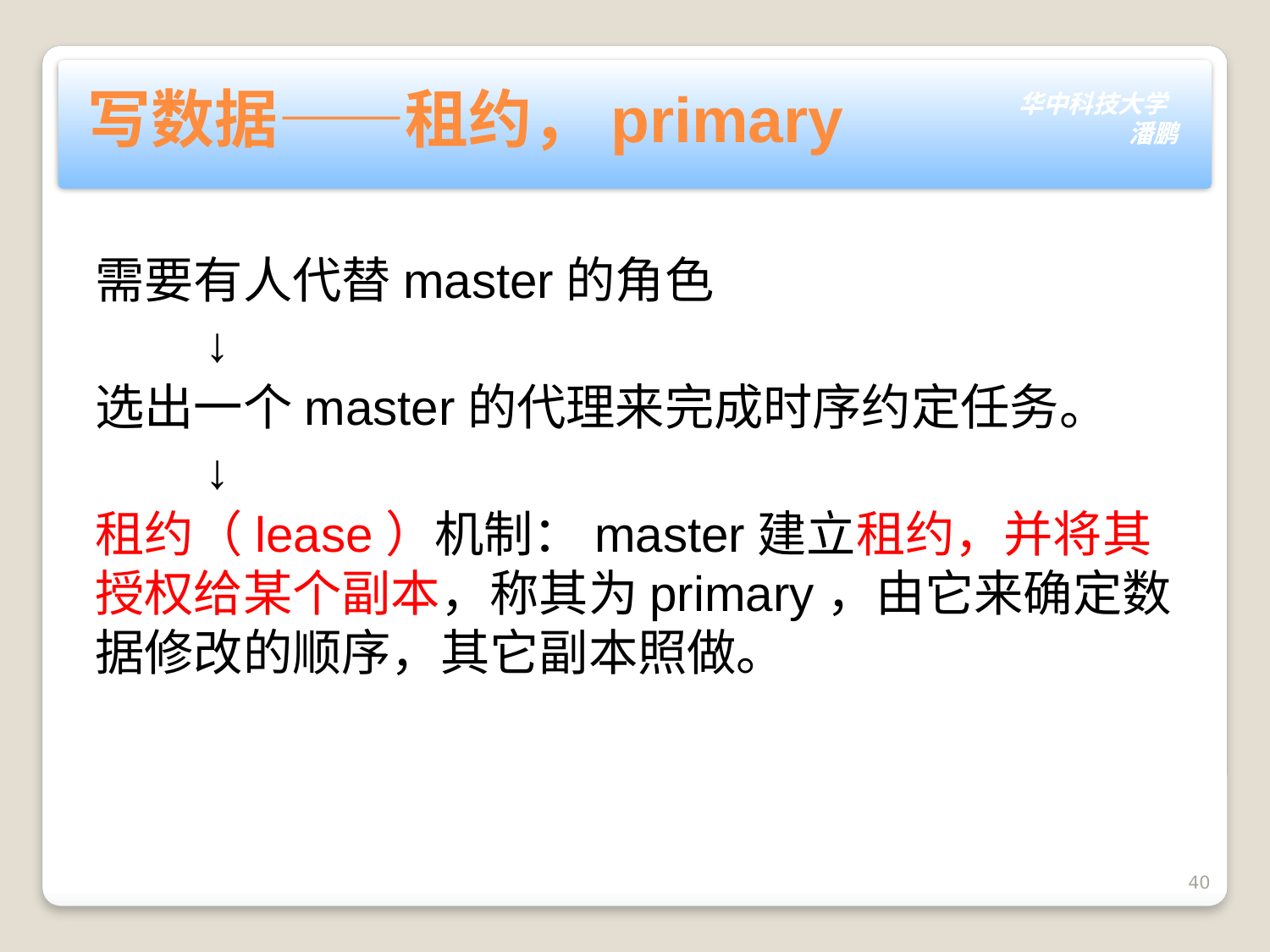

# 写数据——租约，primary
需要有人代替master的角色
        ↓
选出一个master的代理来完成时序约定任务。
        ↓
租约（lease）机制：master建立租约，并将其授权给某个副本，称其为primary，由它来确定数据修改的顺序，其它副本照做。
40